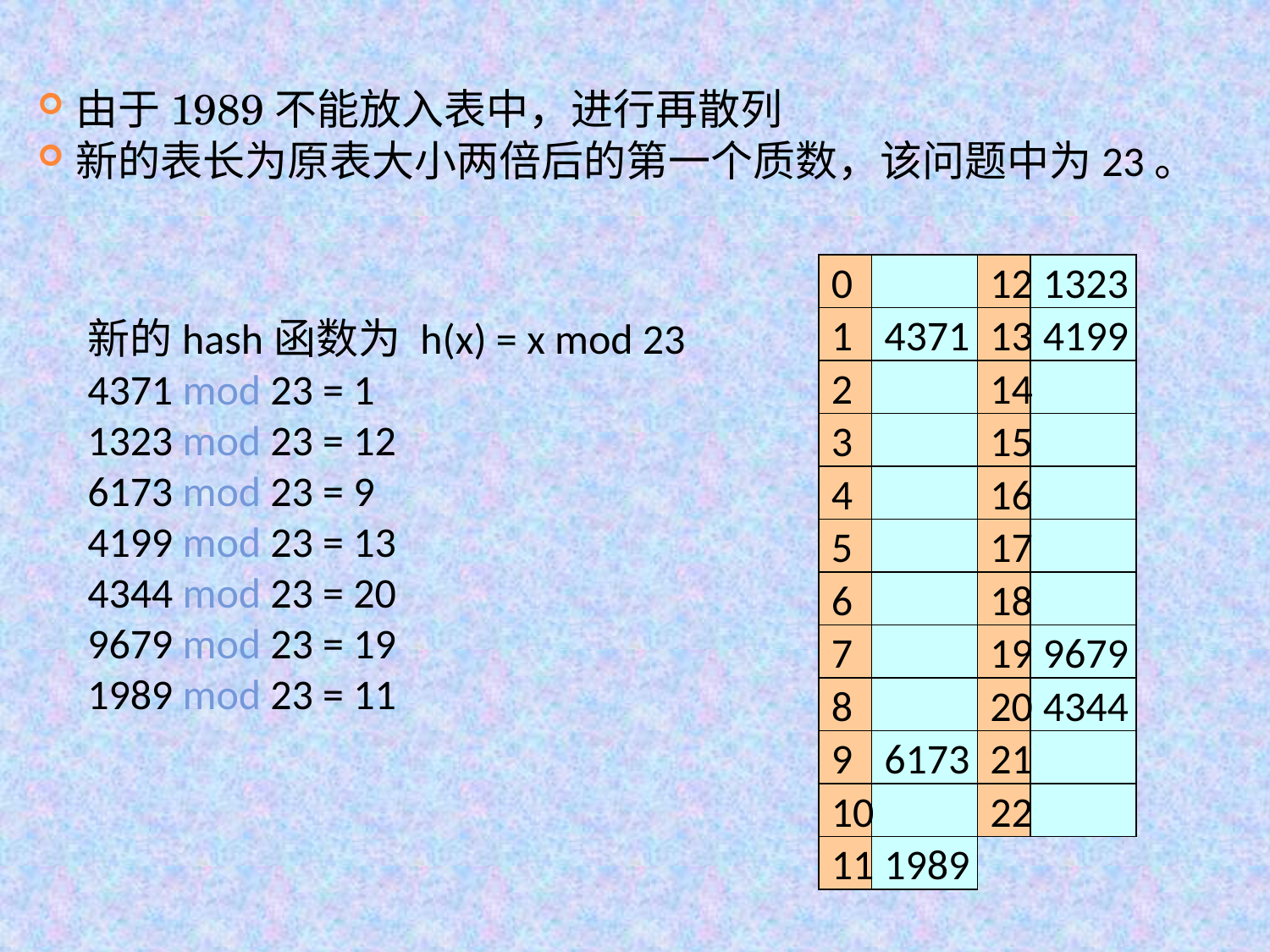

由于1989不能放入表中，进行再散列
新的表长为原表大小两倍后的第一个质数，该问题中为23。

新的hash函数为 h(x) = x mod 23
4371 mod 23 = 1
1323 mod 23 = 12
6173 mod 23 = 9
4199 mod 23 = 13
4344 mod 23 = 20
9679 mod 23 = 19
1989 mod 23 = 11
0

1
4371
2

3

4

5

12
1323
13
4199
14

15

16

17

18

19
9679
20
4344
21

22

6

7

8

9
6173
10

11
1989